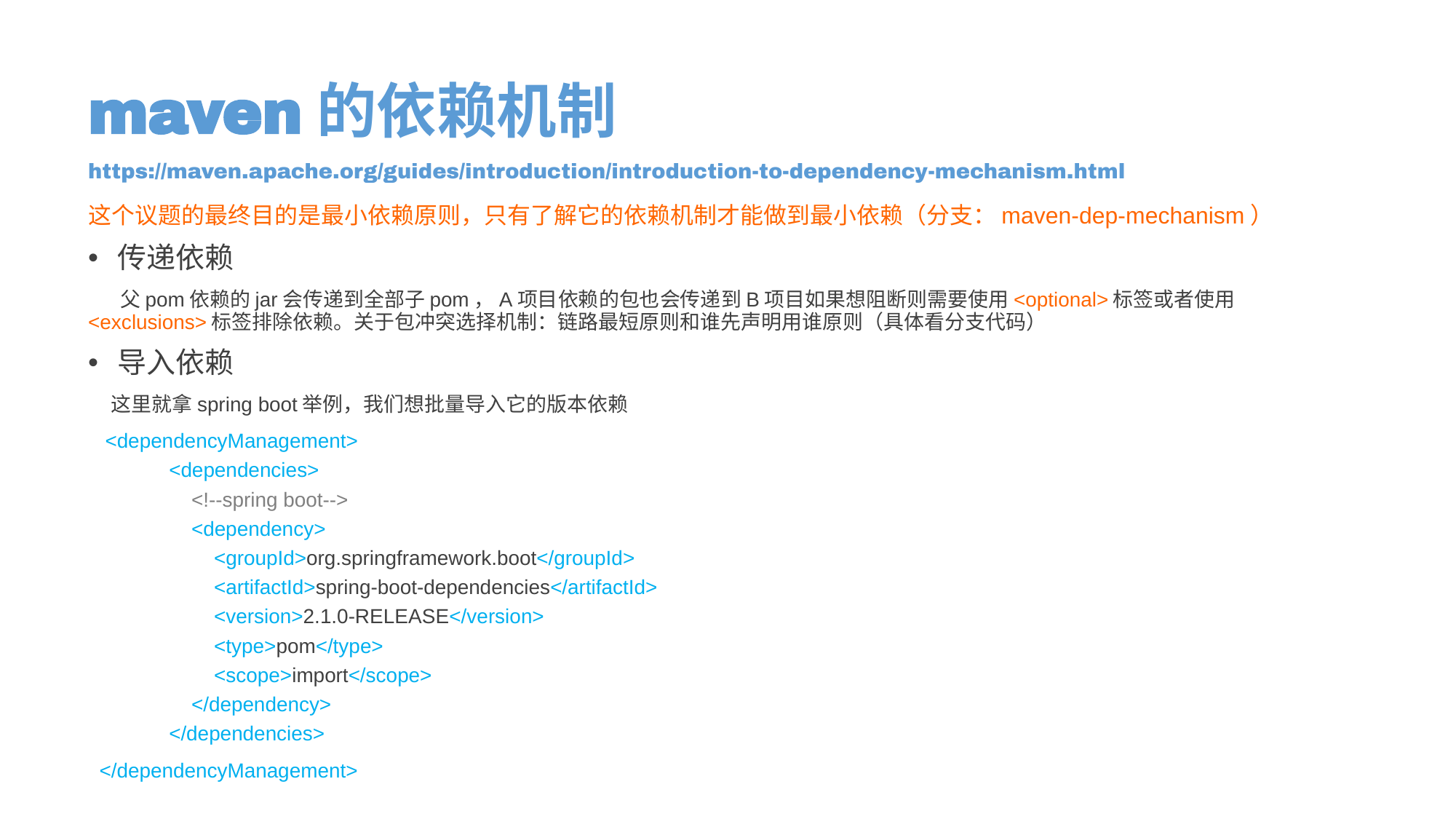

# maven的依赖机制 https://maven.apache.org/guides/introduction/introduction-to-dependency-mechanism.html
这个议题的最终目的是最小依赖原则，只有了解它的依赖机制才能做到最小依赖（分支：maven-dep-mechanism）
传递依赖
      父pom依赖的jar会传递到全部子pom，A项目依赖的包也会传递到B项目如果想阻断则需要使用<optional>标签或者使用<exclusions>标签排除依赖。关于包冲突选择机制：链路最短原则和谁先声明用谁原则（具体看分支代码）
导入依赖
    这里就拿spring boot举例，我们想批量导入它的版本依赖
   <dependencyManagement>
    <dependencies>
        <!--spring boot-->
        <dependency>
            <groupId>org.springframework.boot</groupId>
            <artifactId>spring-boot-dependencies</artifactId>
            <version>2.1.0-RELEASE</version>
            <type>pom</type>
            <scope>import</scope>
        </dependency>
    </dependencies>
  </dependencyManagement>